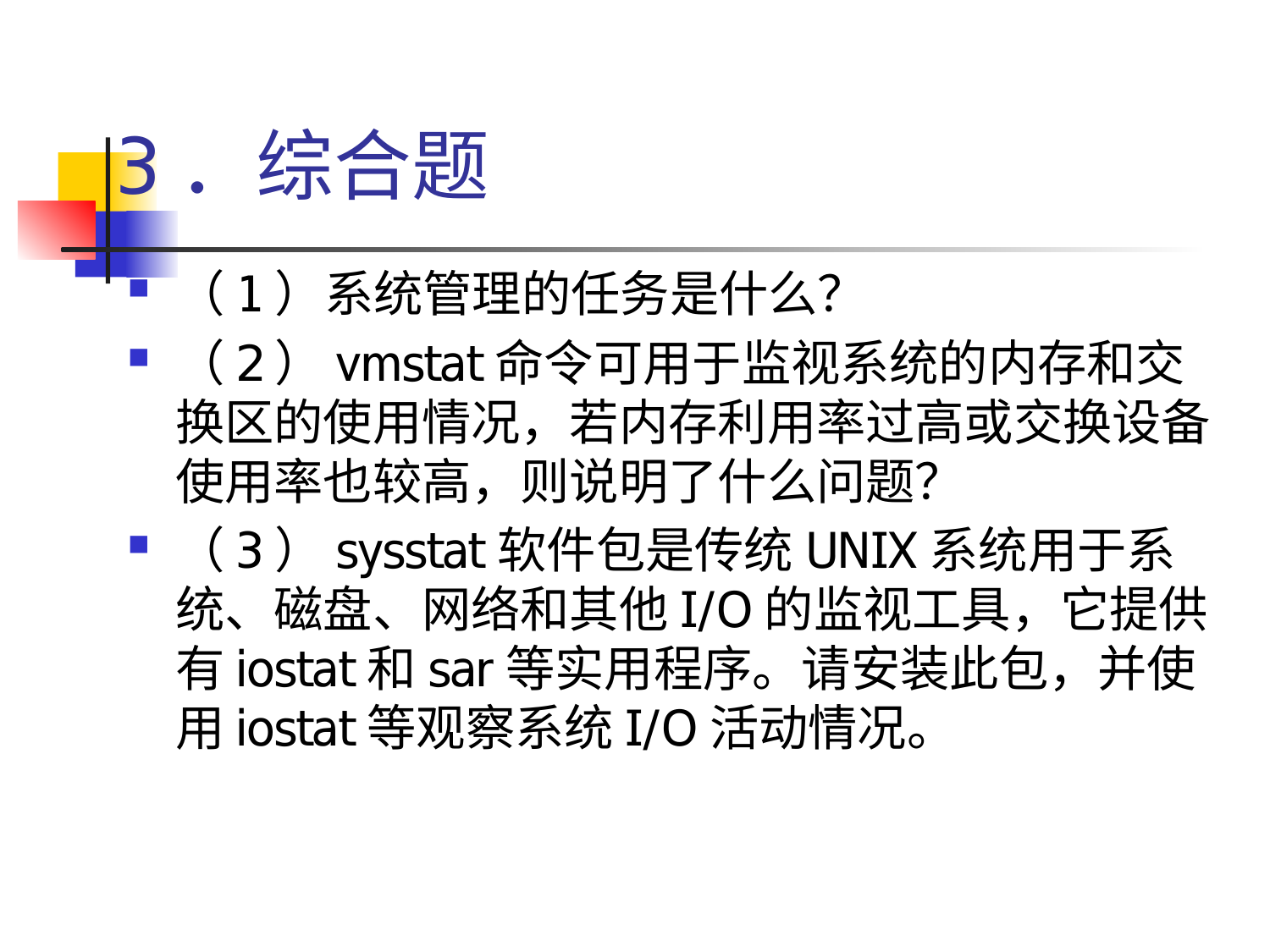

# 3．综合题
（1）系统管理的任务是什么？
（2）vmstat命令可用于监视系统的内存和交换区的使用情况，若内存利用率过高或交换设备使用率也较高，则说明了什么问题？
（3）sysstat软件包是传统UNIX系统用于系统、磁盘、网络和其他I/O的监视工具，它提供有iostat和sar等实用程序。请安装此包，并使用iostat等观察系统I/O活动情况。